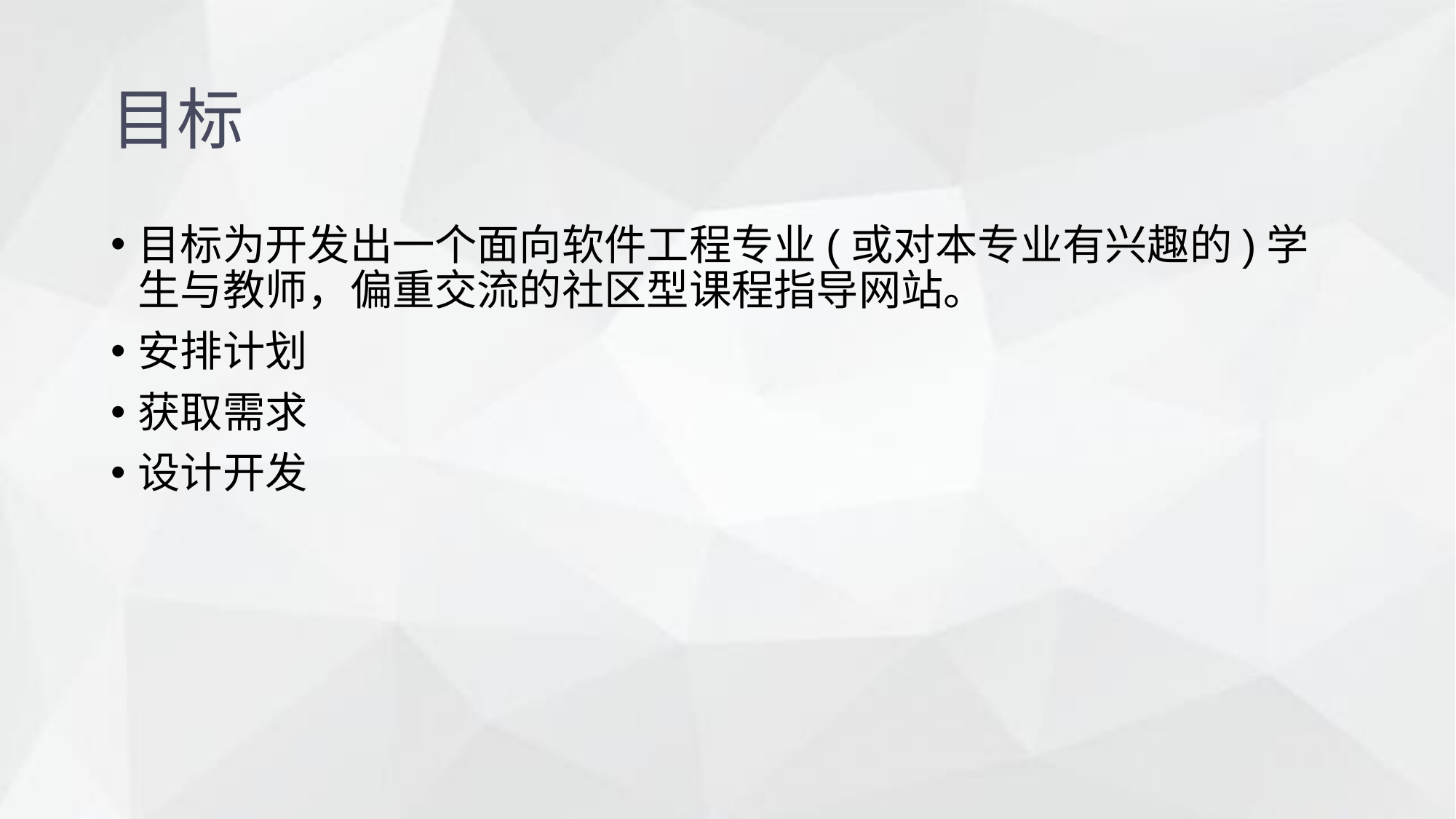

目标
目标为开发出一个面向软件工程专业(或对本专业有兴趣的)学生与教师，偏重交流的社区型课程指导网站。
安排计划
获取需求
设计开发